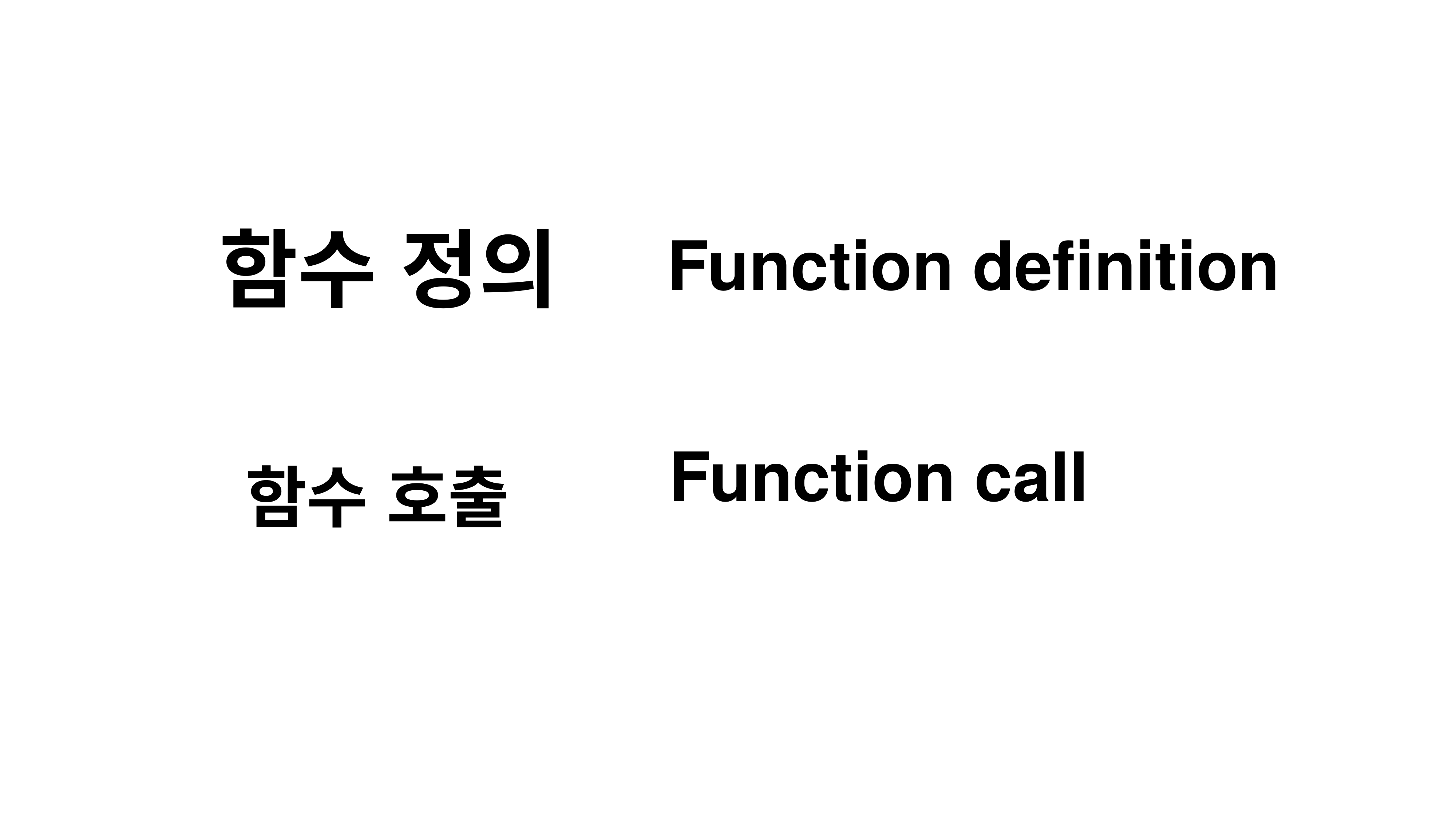

Function definition
함수 정의
Function call
함수 호출